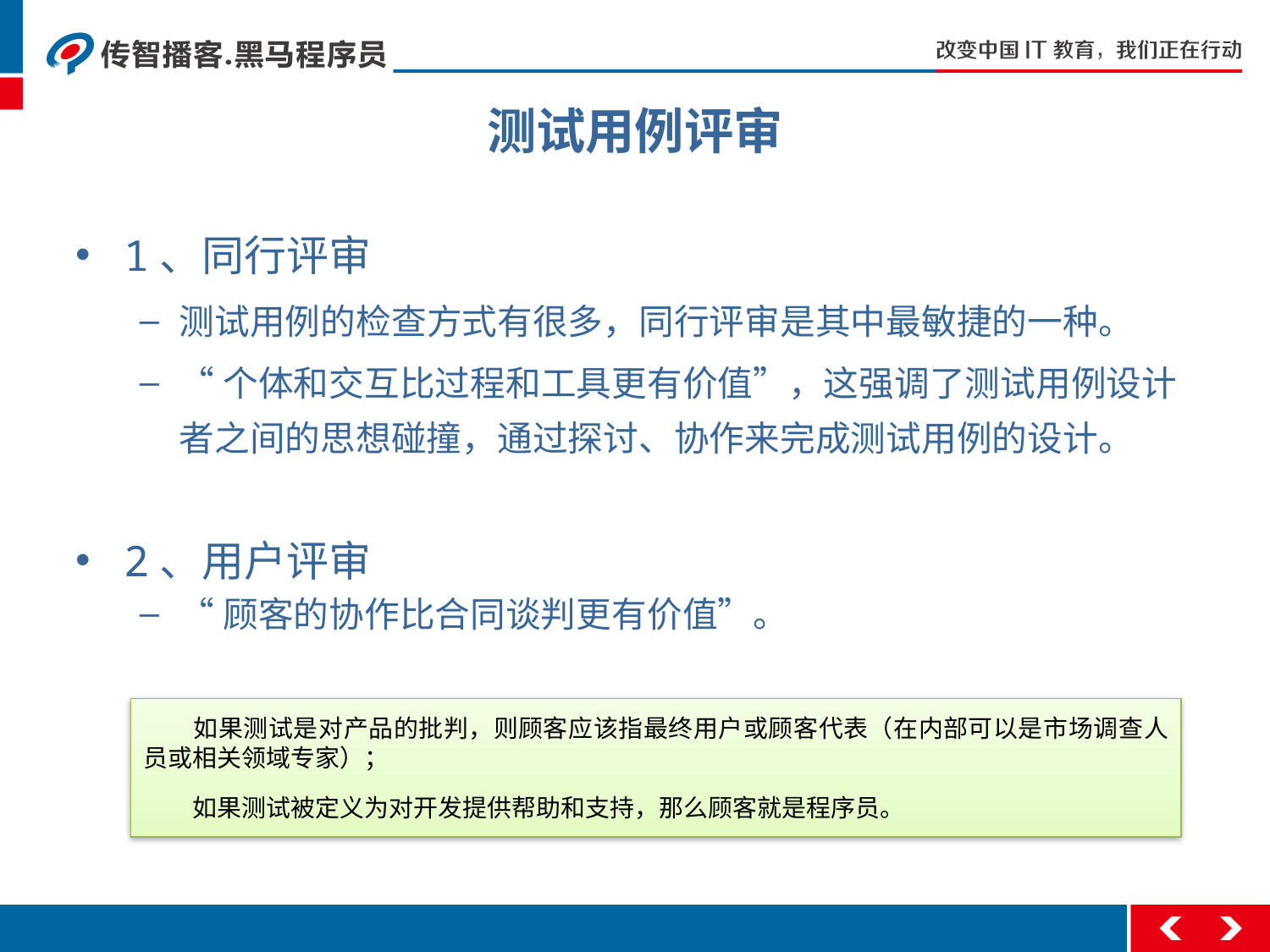

# 测试用例评审
1、同行评审
测试用例的检查方式有很多，同行评审是其中最敏捷的一种。
“个体和交互比过程和工具更有价值”，这强调了测试用例设计者之间的思想碰撞，通过探讨、协作来完成测试用例的设计。

2、用户评审
“顾客的协作比合同谈判更有价值”。
　　如果测试是对产品的批判，则顾客应该指最终用户或顾客代表（在内部可以是市场调查人员或相关领域专家）；
　　如果测试被定义为对开发提供帮助和支持，那么顾客就是程序员。